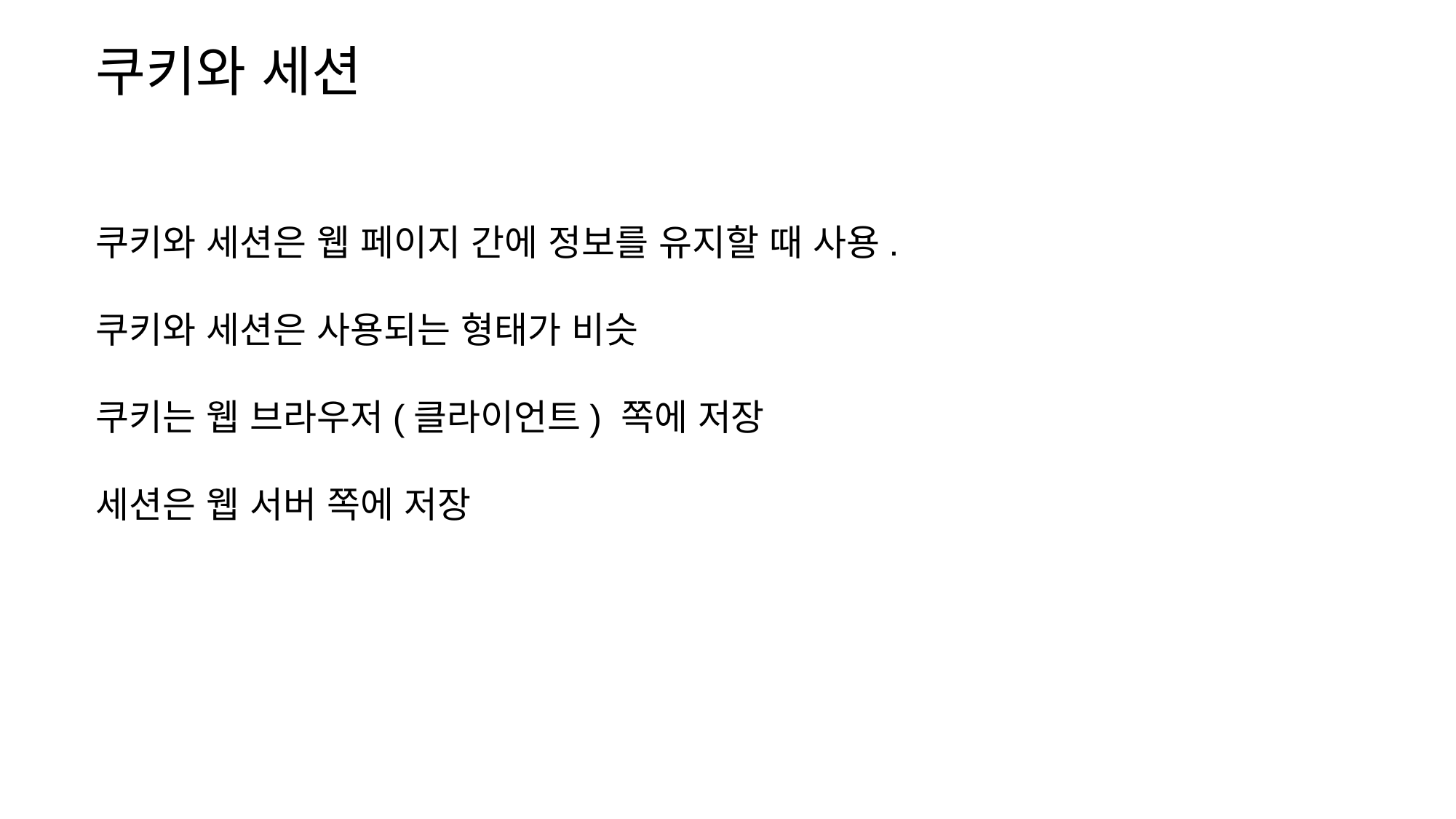

쿠키와 세션
쿠키와 세션은 웹 페이지 간에 정보를 유지할 때 사용.

쿠키와 세션은 사용되는 형태가 비슷

쿠키는 웹 브라우저(클라이언트) 쪽에 저장

세션은 웹 서버 쪽에 저장